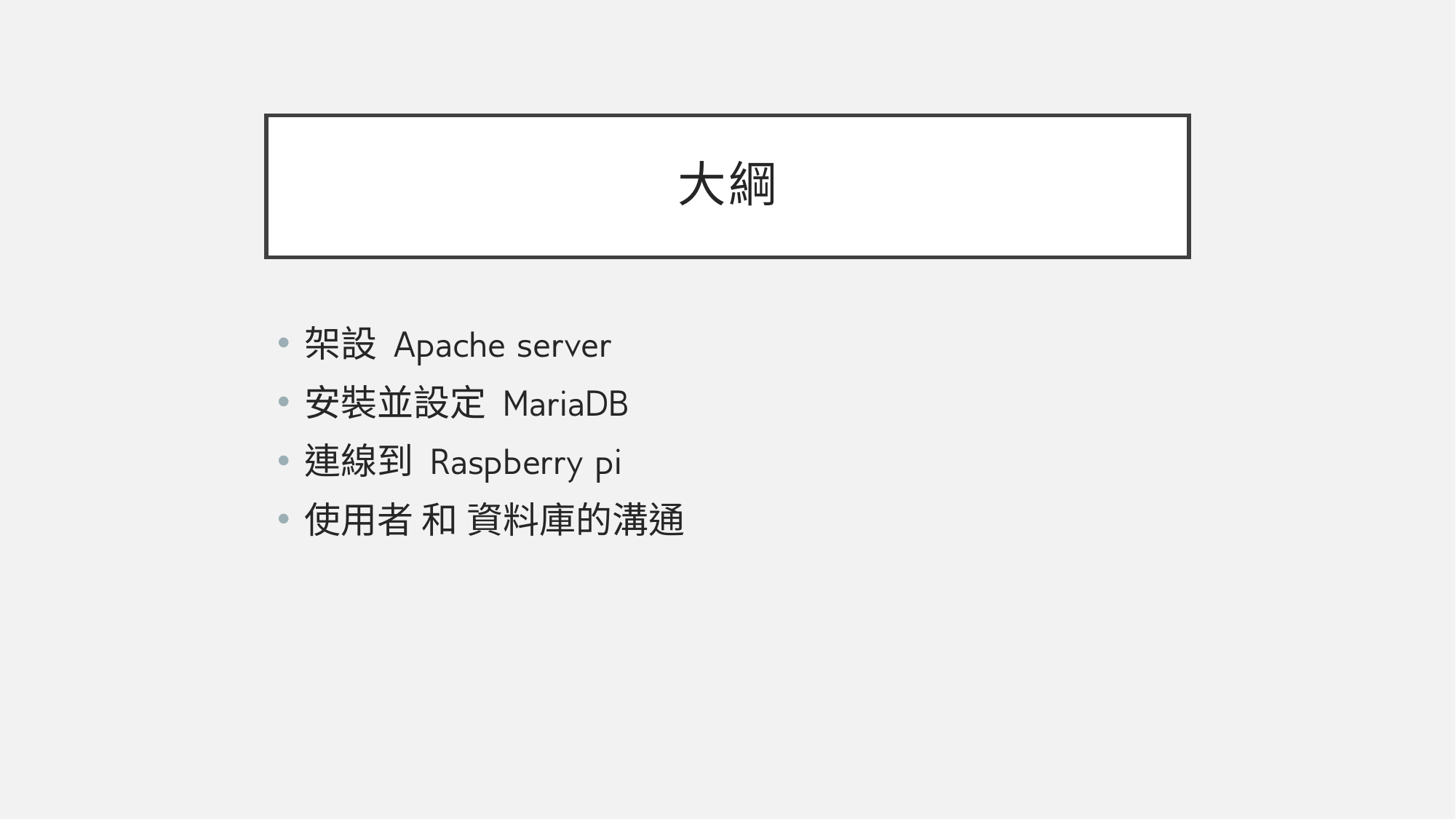

# 大綱
架設 Apache server
安裝並設定 MariaDB
連線到 Raspberry pi
使用者 和 資料庫的溝通